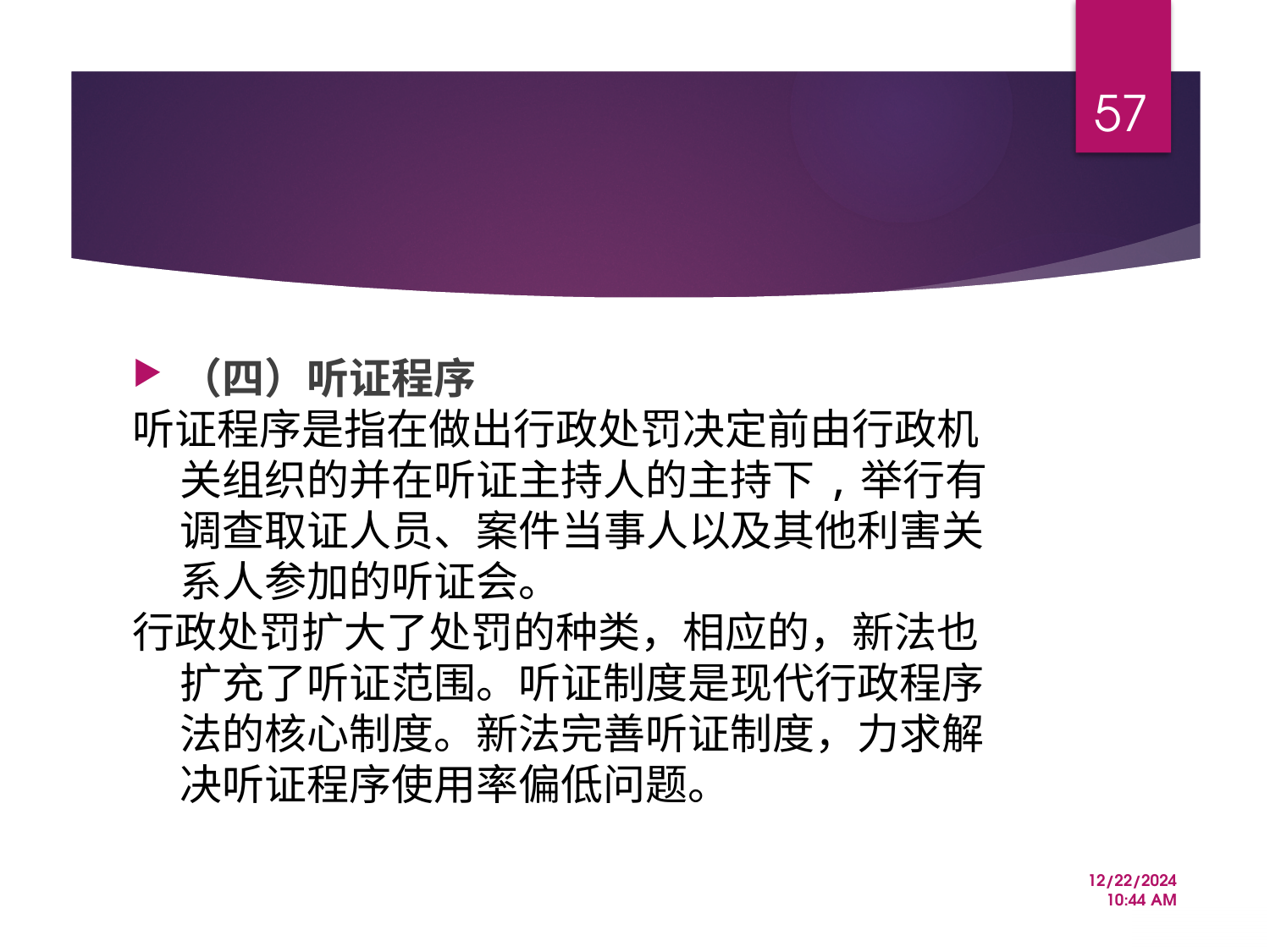

57
#
（四）听证程序
听证程序是指在做出行政处罚决定前由行政机关组织的并在听证主持人的主持下,举行有调查取证人员、案件当事人以及其他利害关系人参加的听证会。
行政处罚扩大了处罚的种类，相应的，新法也扩充了听证范围。听证制度是现代行政程序法的核心制度。新法完善听证制度，力求解决听证程序使用率偏低问题。

12/22/2024 10:44 AM